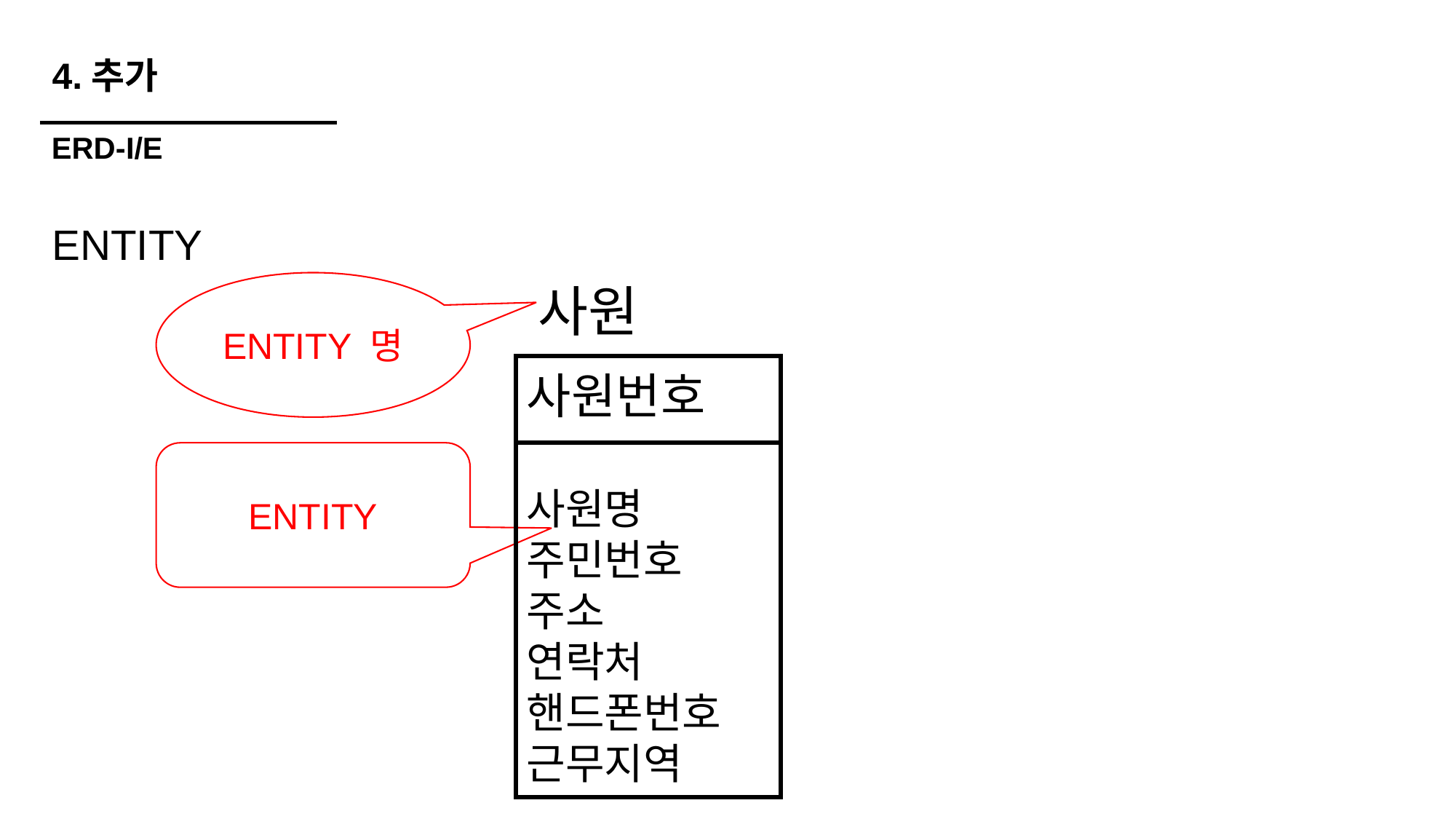

# 4.추가
ERD-I/E
ENTITY
				    사원
ENTITY 명
사원번호

사원명
주민번호
주소
연락처
핸드폰번호
근무지역
ENTITY